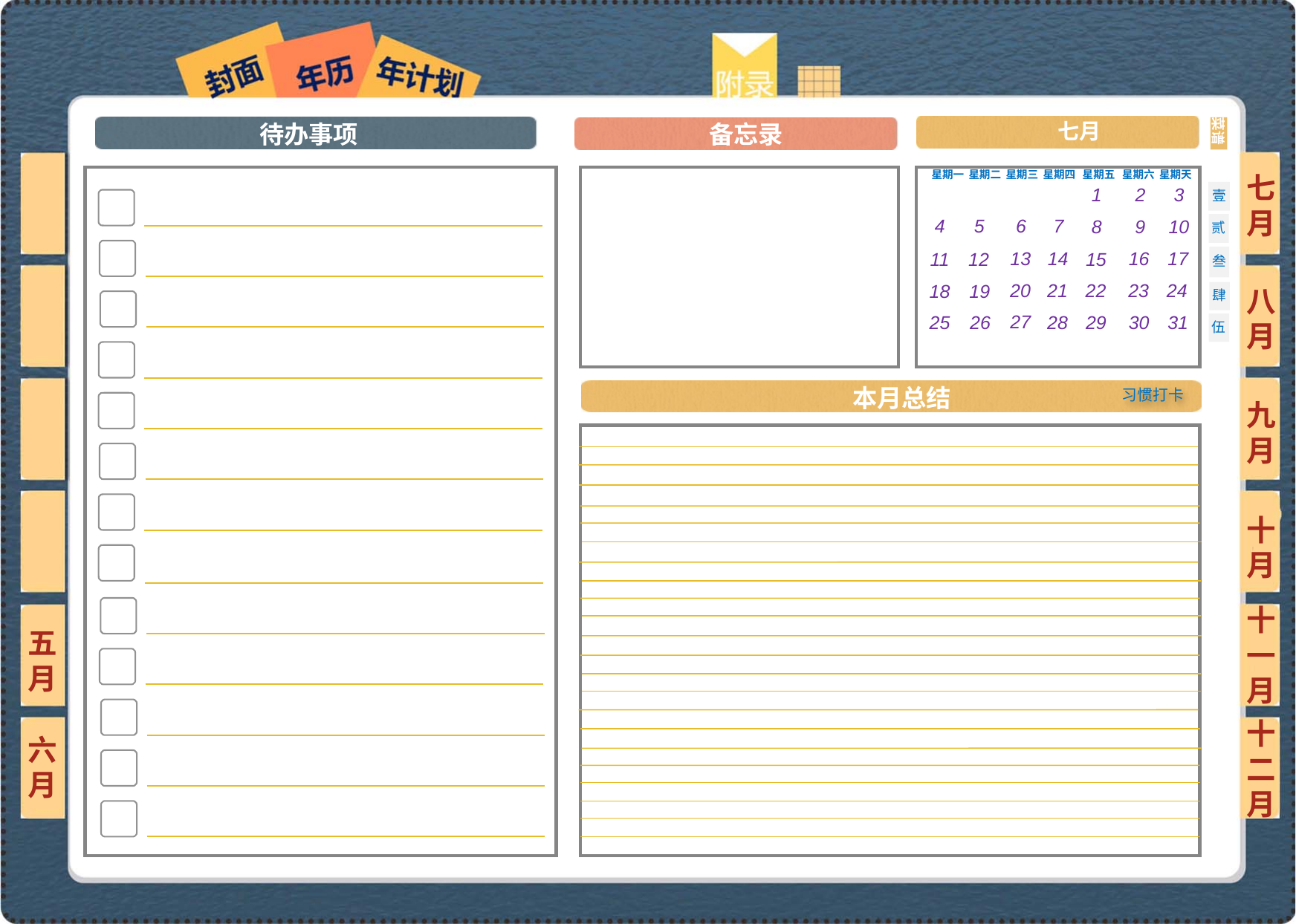

七月
七月

3

1
2
壹
6
4
5
7
10
9
8
贰
14
16
17
13
15
11
12
叁
八月
23
20
24
21
22
19
18
肆
27
31
30
29
26
25
28
伍

习惯打卡
九月
十月
十一月
五月
六月
十二月